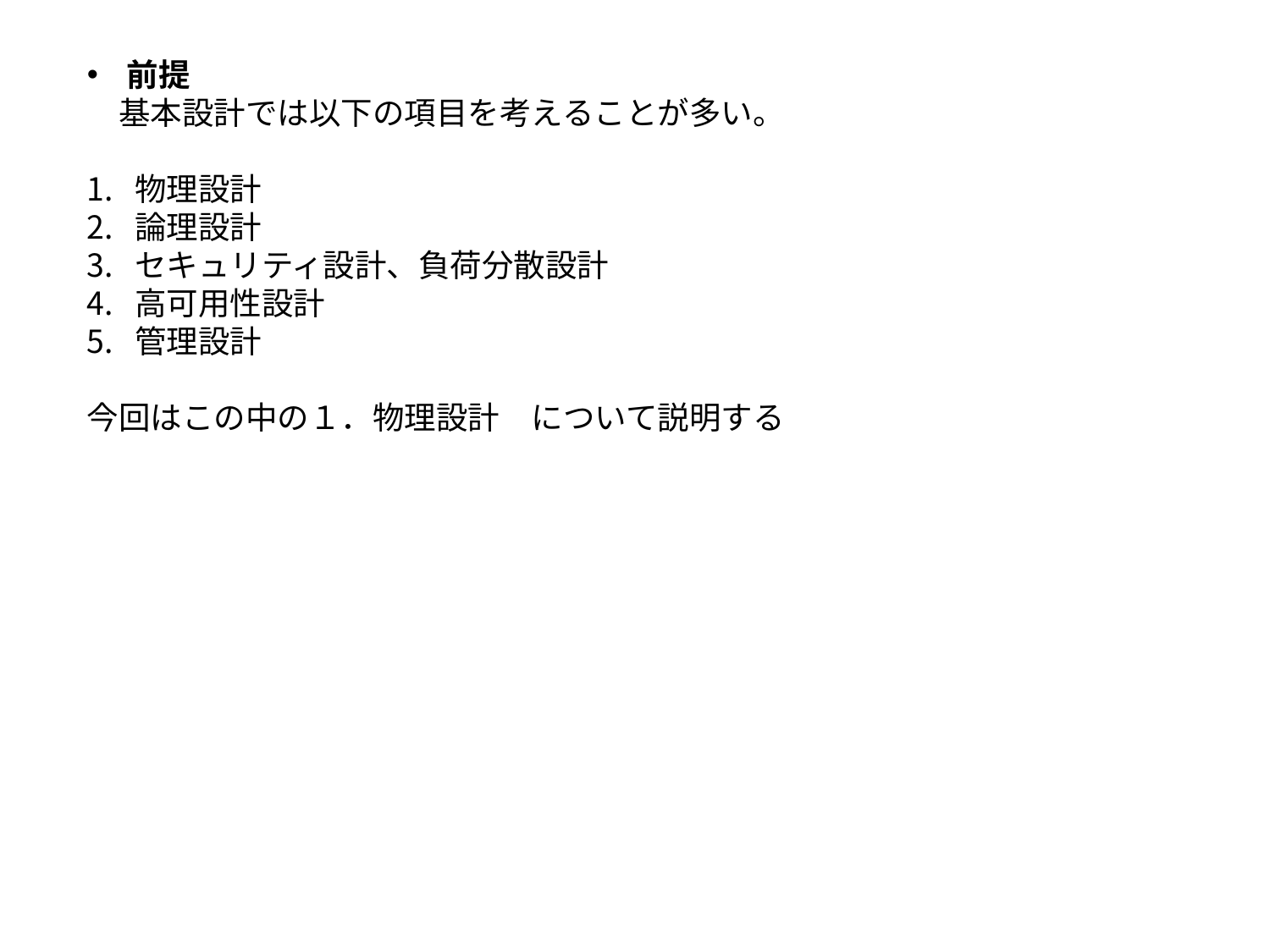

前提
　基本設計では以下の項目を考えることが多い。

物理設計
論理設計
セキュリティ設計、負荷分散設計
高可用性設計
管理設計

今回はこの中の１．物理設計　について説明する